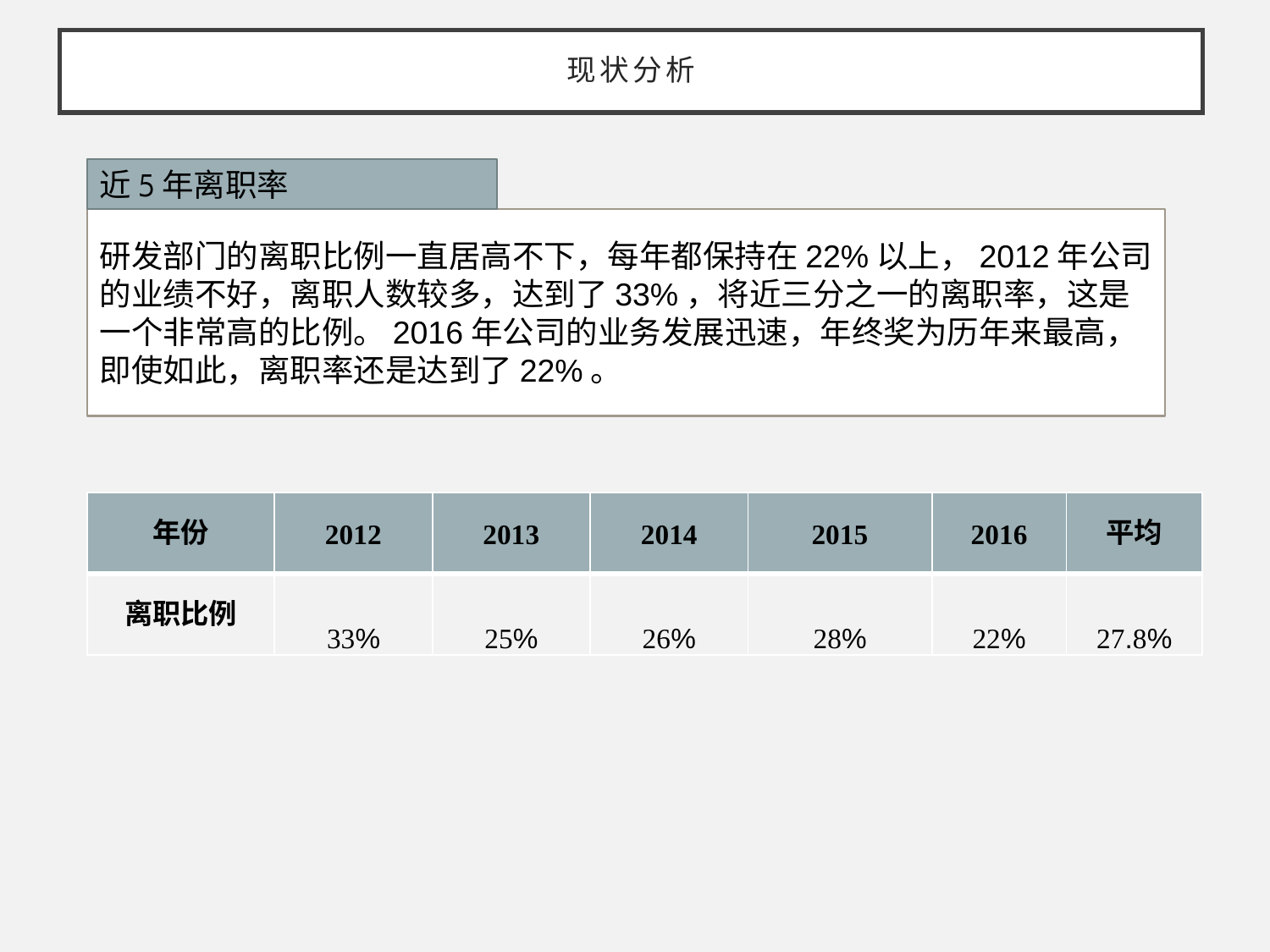

# 现状分析
近5年离职率

研发部门的离职比例一直居高不下，每年都保持在22%以上，2012年公司的业绩不好，离职人数较多，达到了33%，将近三分之一的离职率，这是一个非常高的比例。2016年公司的业务发展迅速，年终奖为历年来最高，即使如此，离职率还是达到了22%。

| 年份 | 2012 | 2013 | 2014 | 2015 | 2016 | 平均 |
| --- | --- | --- | --- | --- | --- | --- |
| 离职比例 | 33% | 25% | 26% | 28% | 22% | 27.8% |